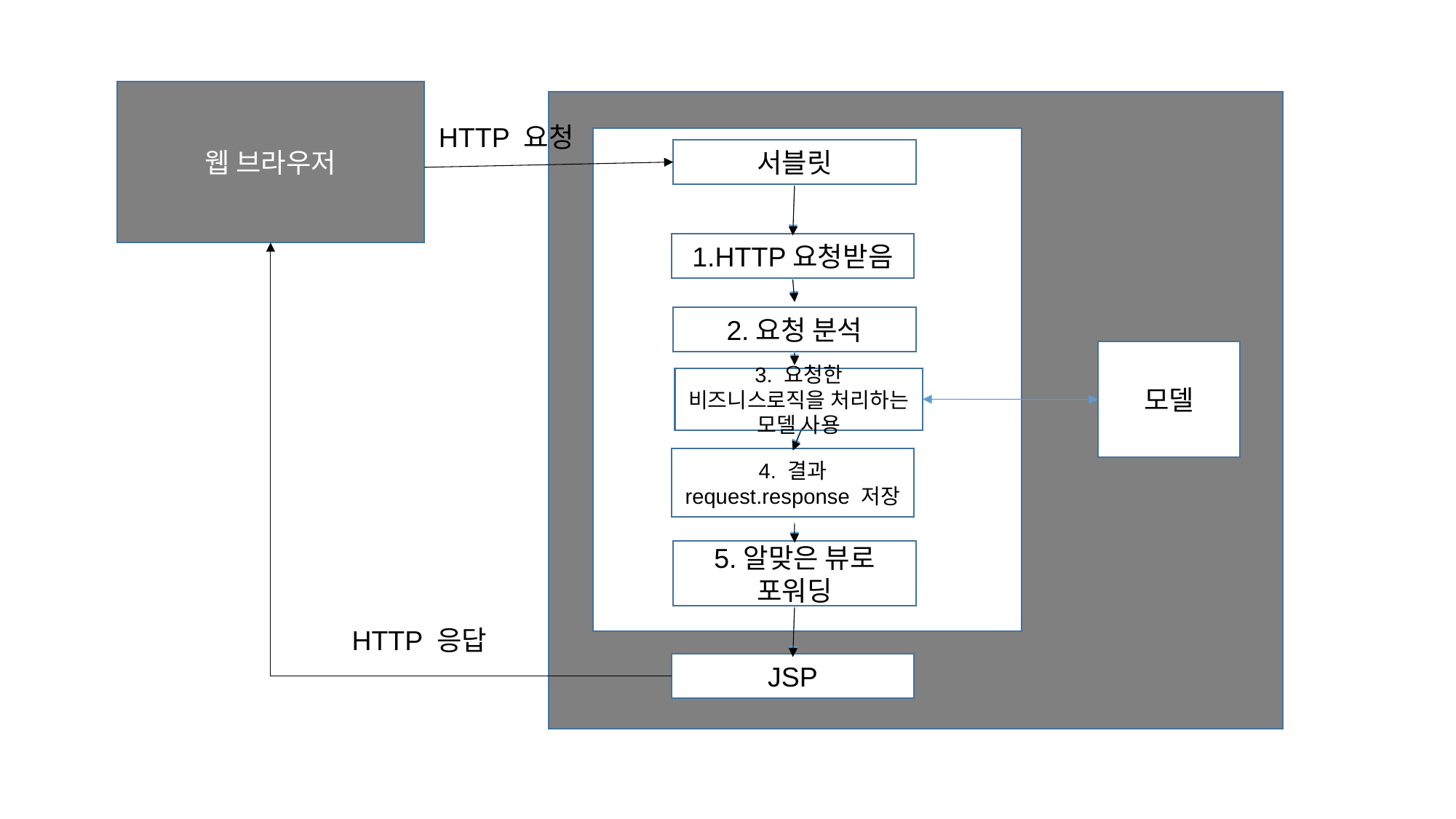

웹 브라우저

HTTP 요청

서블릿
1.HTTP요청받음

2.요청 분석
모델
3. 요청한 비즈니스로직을 처리하는 모델 사용
4. 결과 request.response 저장
5.알맞은 뷰로 포워딩
HTTP 응답
JSP